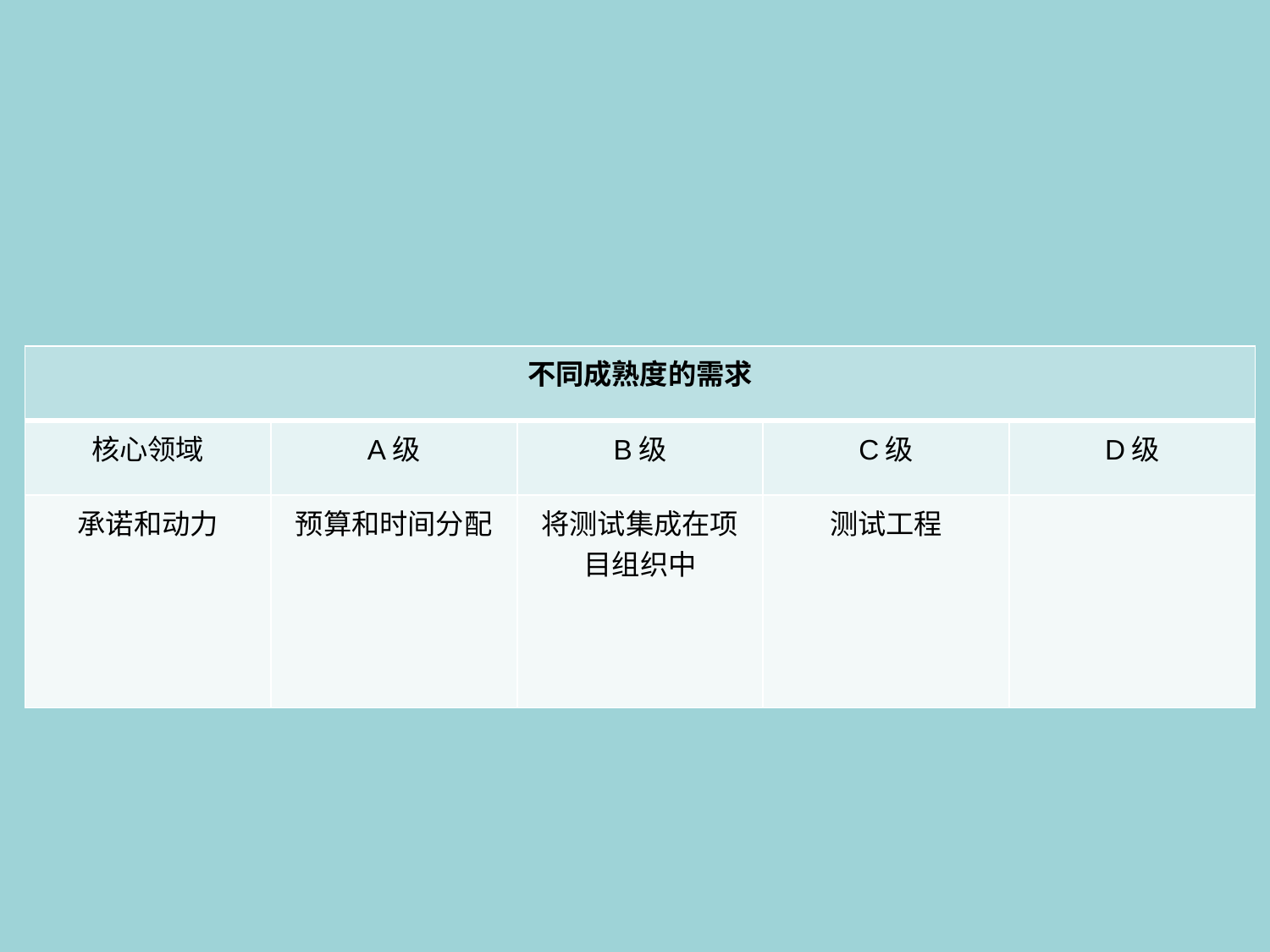

| 不同成熟度的需求 |  |  |  |  |
| --- | --- | --- | --- | --- |
| 核心领域 | A级 | B级 | C级 | D级 |
| 承诺和动力 | 预算和时间分配 | 将测试集成在项目组织中 | 测试工程 |  |